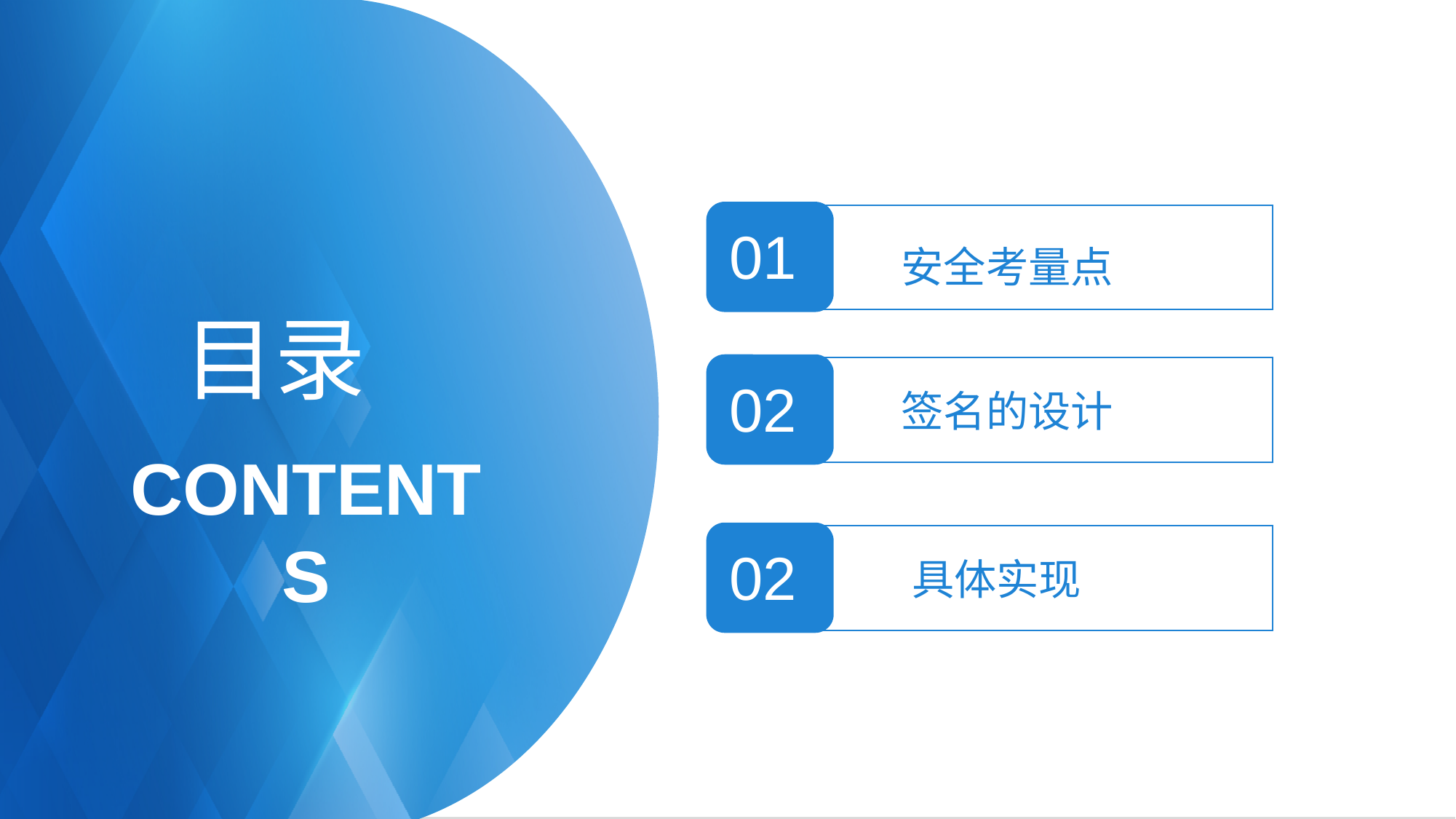

01
安全考量点
目录

02
签名的设计
CONTENTS

02
具体实现